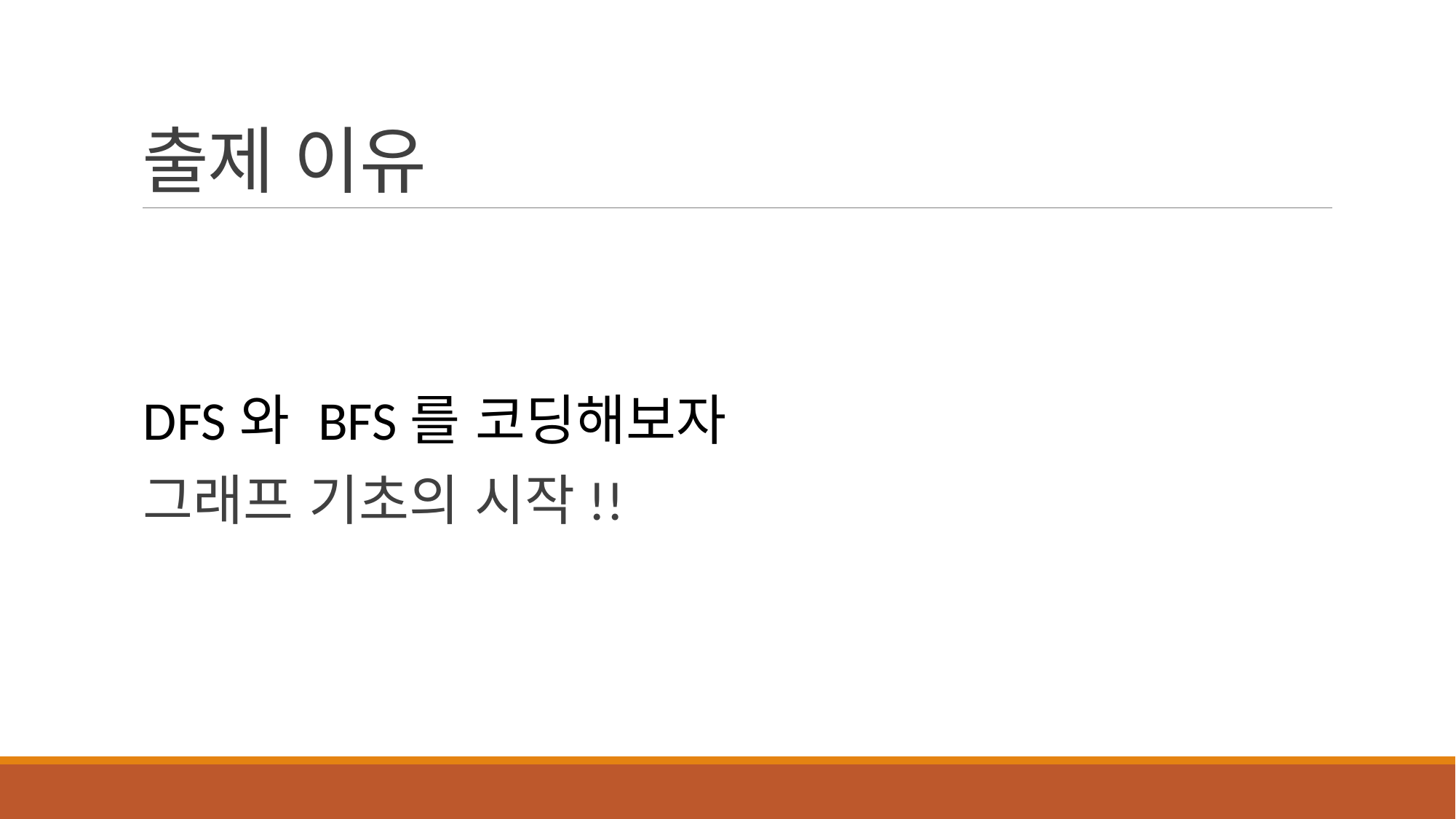

# 출제 이유

DFS와 BFS를 코딩해보자
그래프 기초의 시작!!